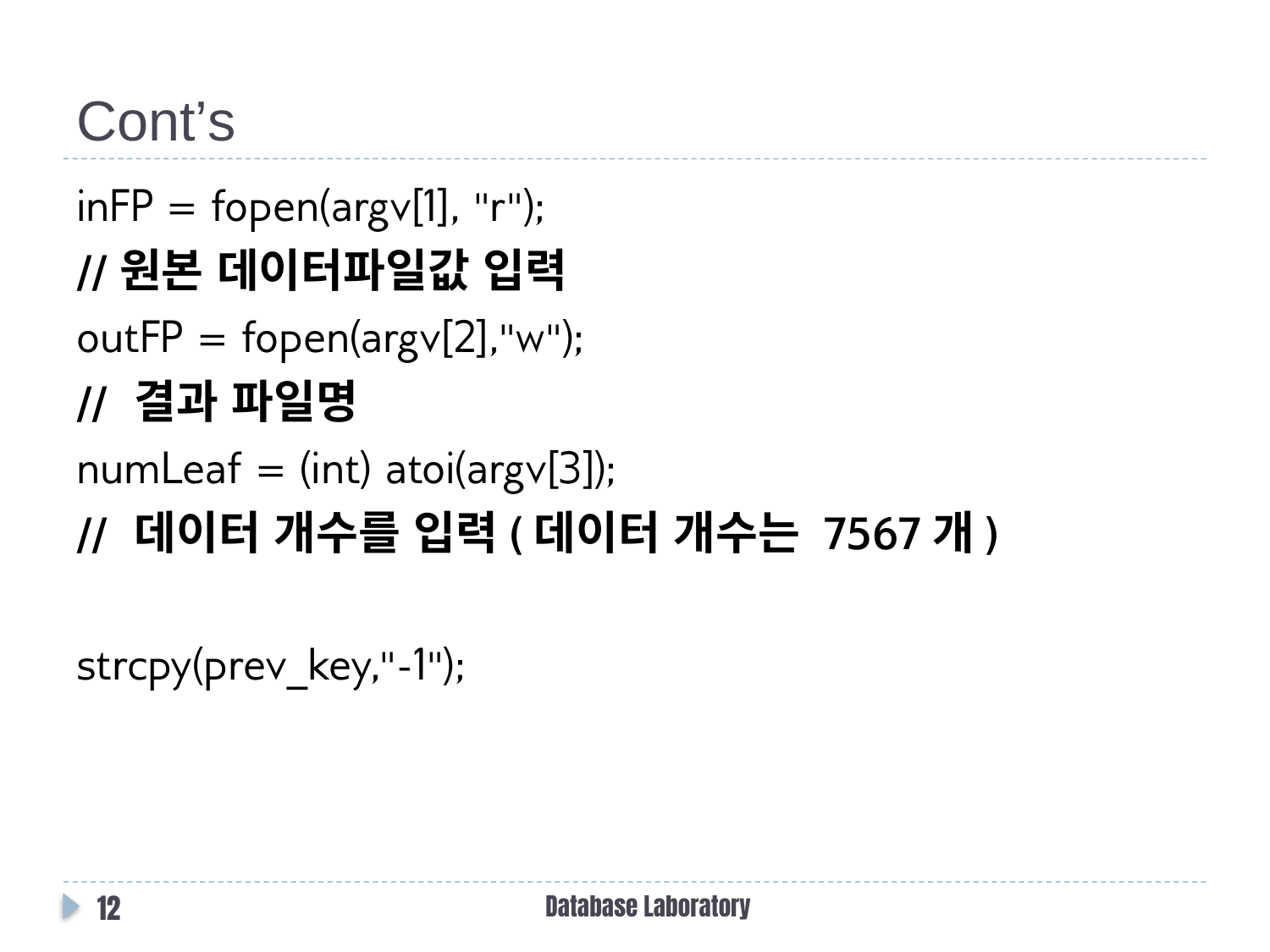

# Cont’s
inFP = fopen(argv[1], "r");
//원본 데이터파일값 입력
outFP = fopen(argv[2],"w");
// 결과 파일명
numLeaf = (int) atoi(argv[3]);
// 데이터 개수를 입력(데이터 개수는 7567개)

strcpy(prev_key,"-1");